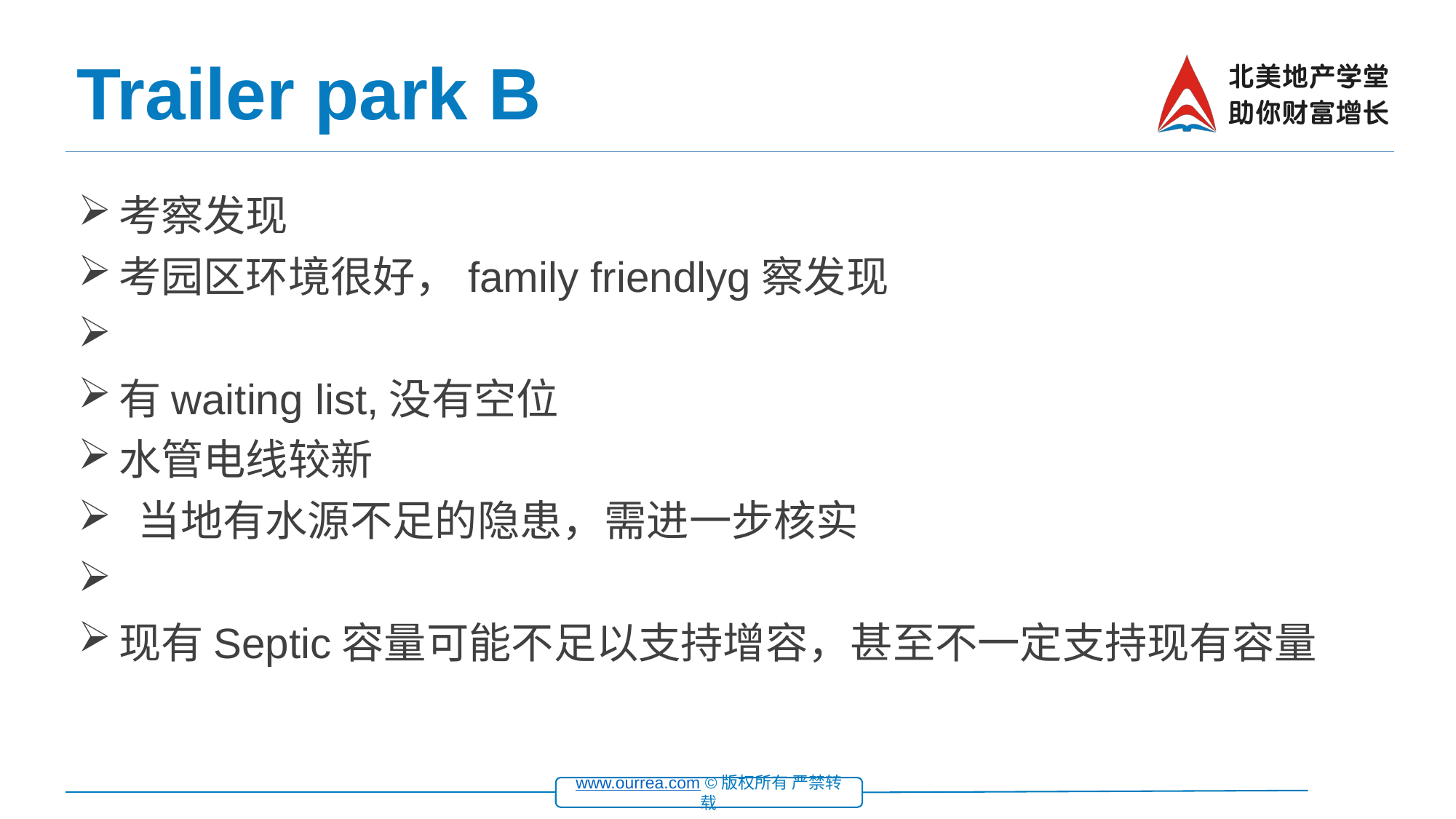

# Trailer park B
考察发现
考园区环境很好，family friendlyg察发现

有waiting list,没有空位
水管电线较新
 当地有水源不足的隐患，需进一步核实

现有Septic容量可能不足以支持增容，甚至不一定支持现有容量
6